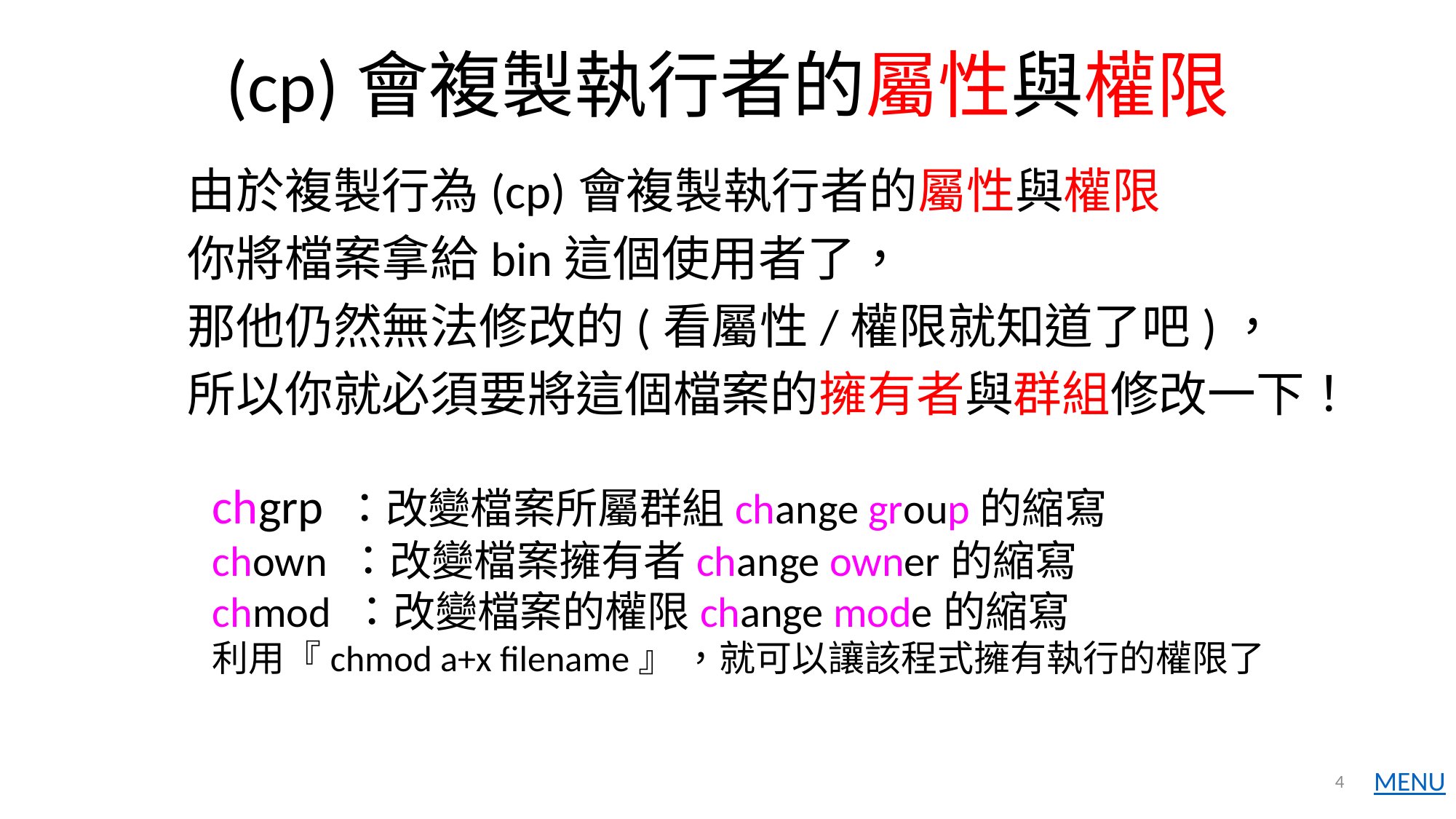

# (cp)會複製執行者的屬性與權限
由於複製行為(cp)會複製執行者的屬性與權限
你將檔案拿給bin這個使用者了，
那他仍然無法修改的(看屬性/權限就知道了吧)，
所以你就必須要將這個檔案的擁有者與群組修改一下！
chgrp ：改變檔案所屬群組change group的縮寫
chown ：改變檔案擁有者change owner的縮寫
chmod ：改變檔案的權限change mode的縮寫
利用『chmod a+x filename』 ，就可以讓該程式擁有執行的權限了
4